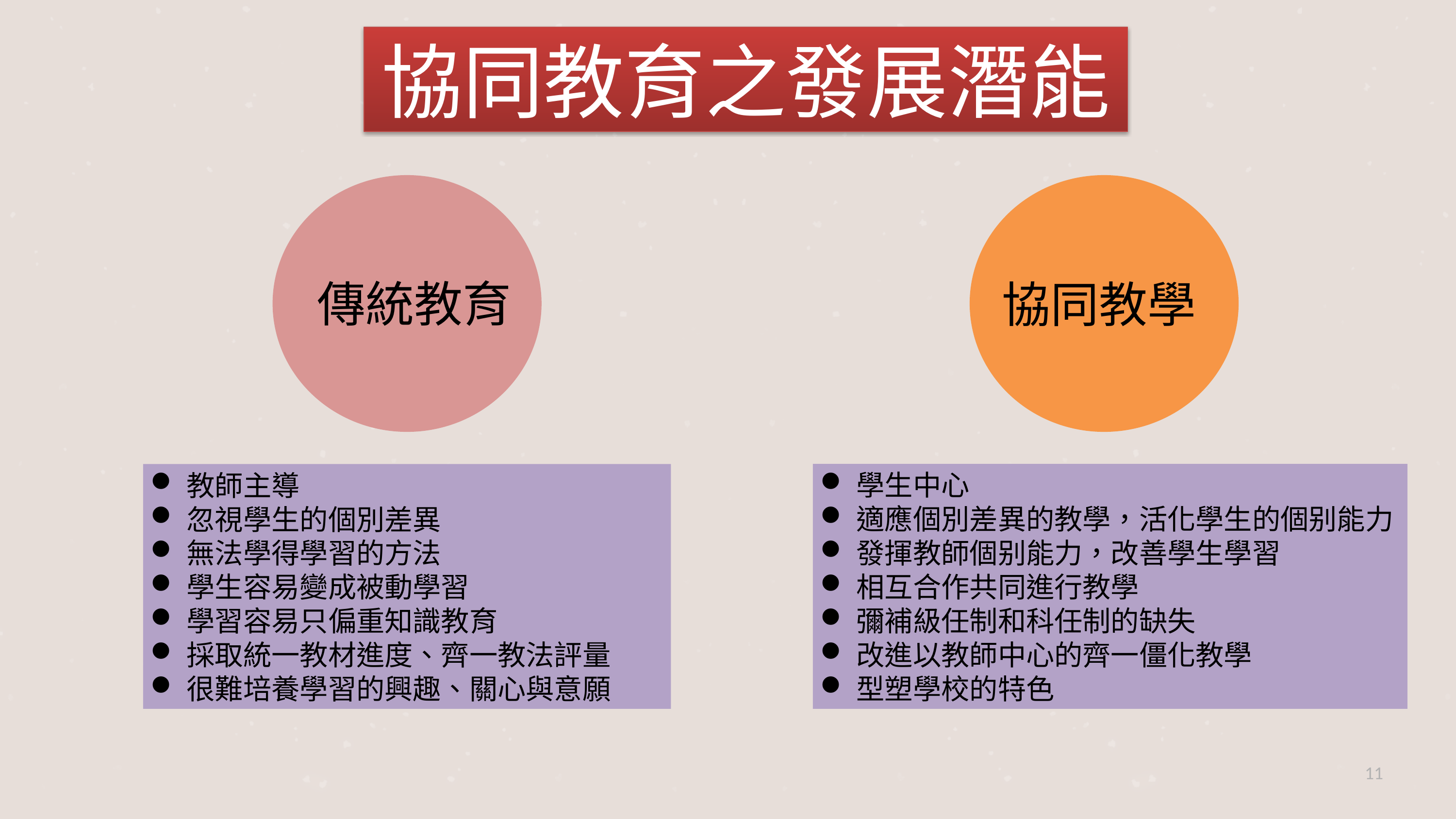

協同教育之發展潛能

傳統教育
協同教學
學生中心
適應個別差異的教學，活化學生的個别能力
發揮教師個别能力，改善學生學習
相互合作共同進行教學
彌補級任制和科任制的缺失
改進以教師中心的齊一僵化教學
型塑學校的特色
教師主導
忽視學生的個別差異
無法學得學習的方法
學生容易變成被動學習
學習容易只偏重知識教育
採取統一教材進度、齊一教法評量
很難培養學習的興趣、關心與意願
11